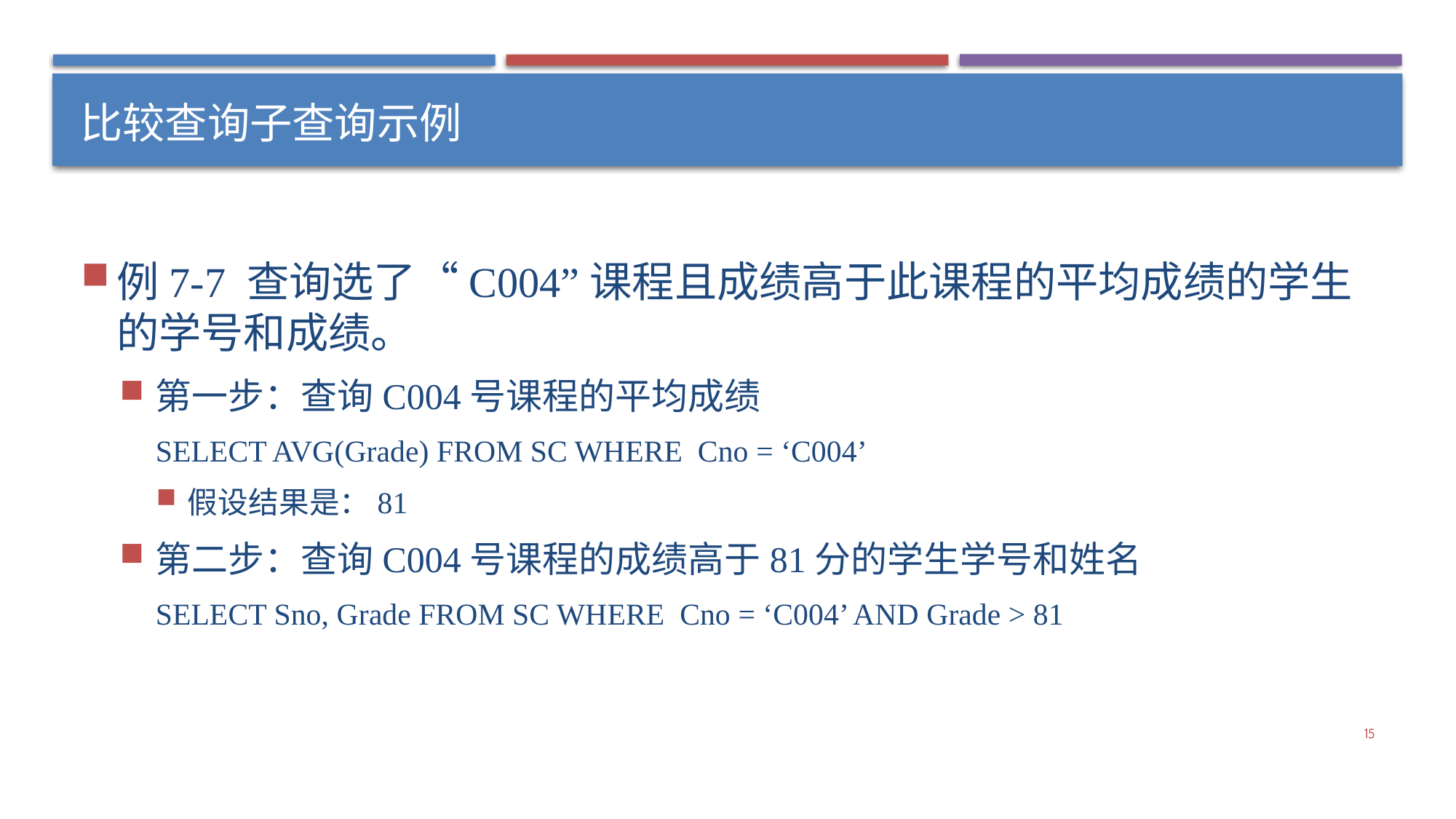

# 比较查询子查询示例
例7-7 查询选了“C004”课程且成绩高于此课程的平均成绩的学生的学号和成绩。
第一步：查询C004号课程的平均成绩
SELECT AVG(Grade) FROM SC WHERE  Cno = ‘C004’
假设结果是：81
第二步：查询C004号课程的成绩高于81分的学生学号和姓名
SELECT Sno, Grade FROM SC WHERE  Cno = ‘C004’ AND Grade > 81

15